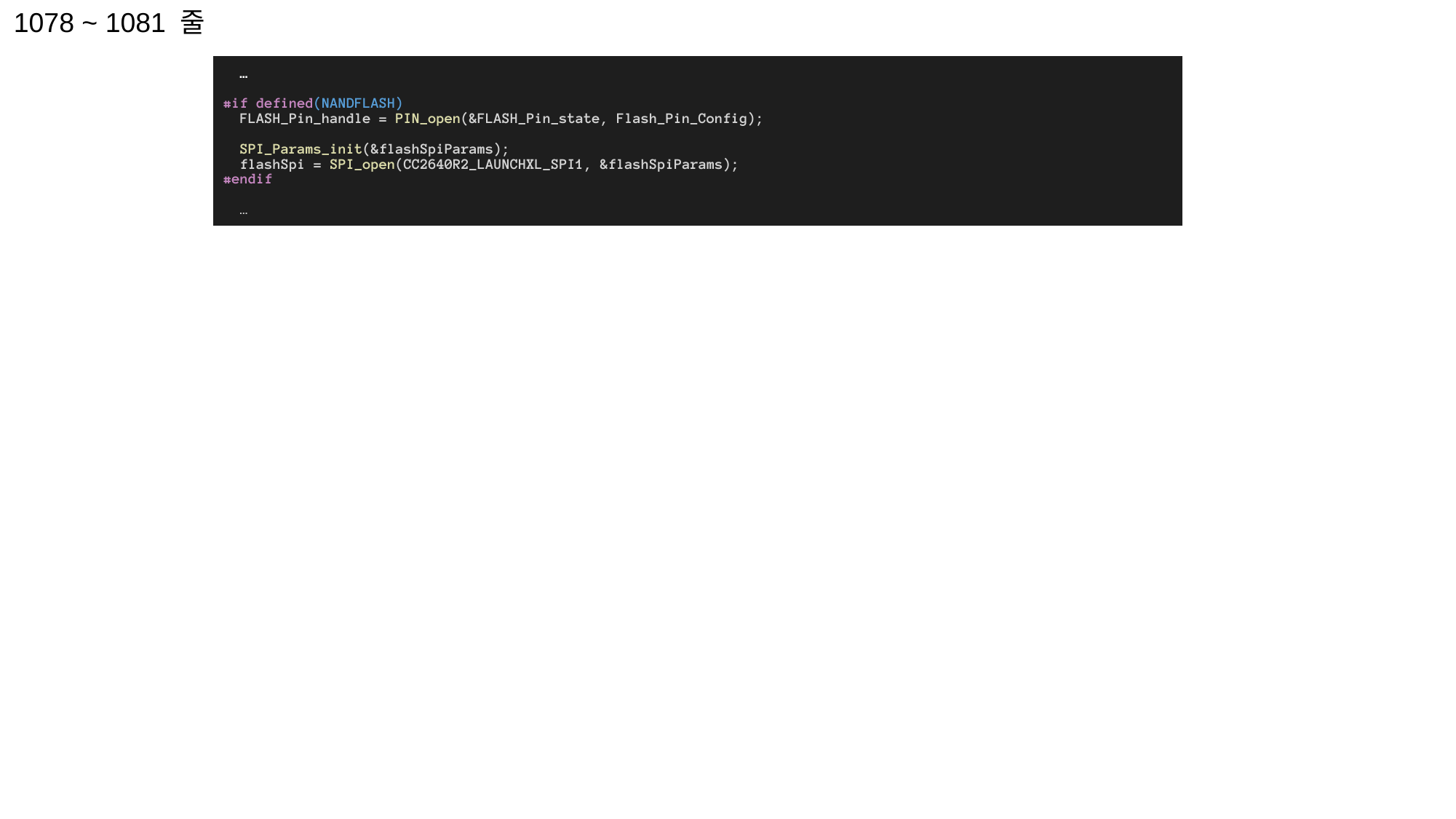

1078 ~ 1081 줄
| … #if defined(NANDFLASH)      FLASH\_Pin\_handle = PIN\_open(&FLASH\_Pin\_state, Flash\_Pin\_Config);   SPI\_Params\_init(&flashSpiParams);   flashSpi = SPI\_open(CC2640R2\_LAUNCHXL\_SPI1, &flashSpiParams);   #endif … |
| --- |